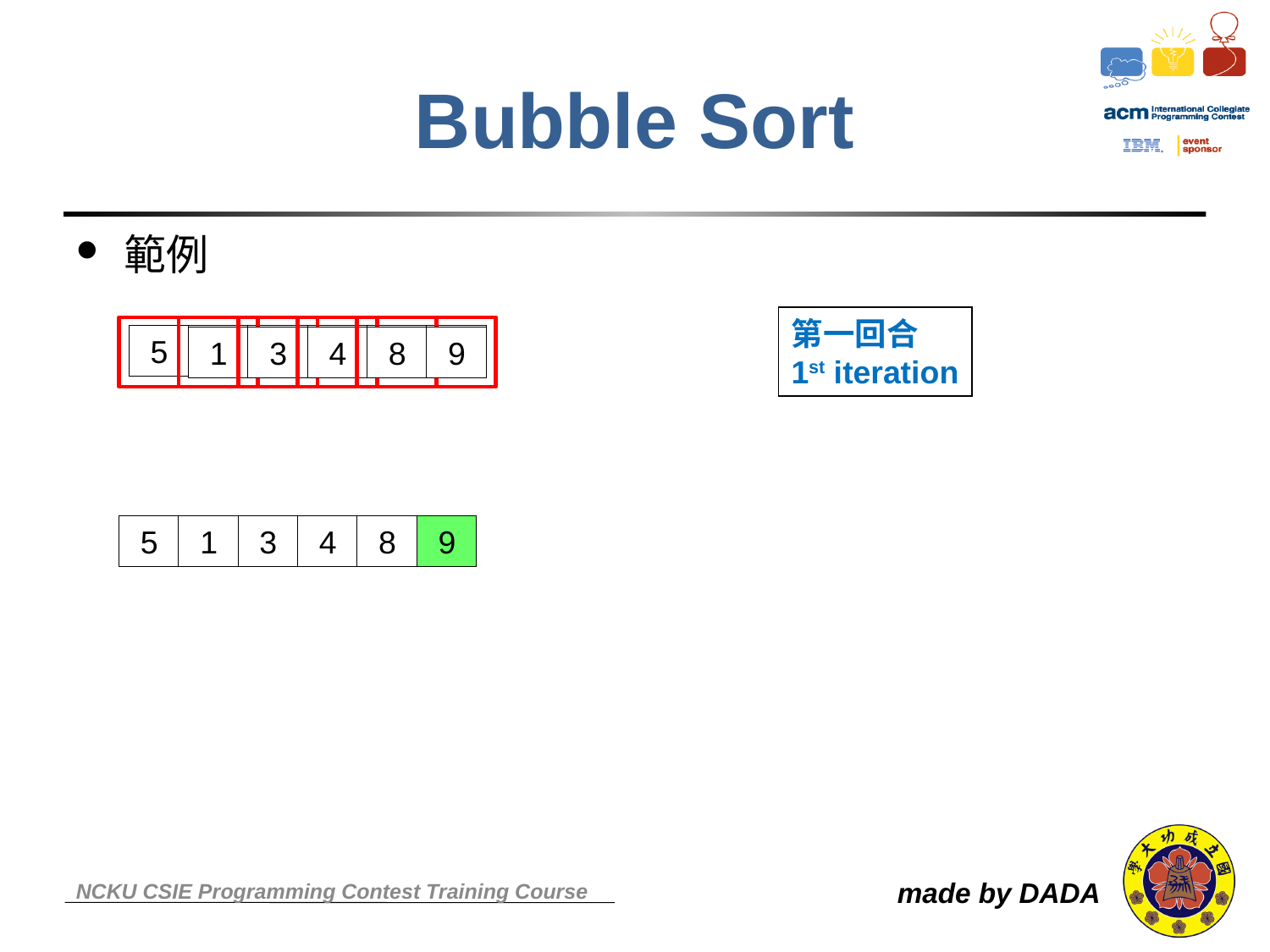

Bubble Sort
範例
第一回合
1st iteration

 5
 9
 1
 3
 4
 8
 1
 9
 3
 9
 4
 9
 8
 9
 5
 1
 3
 4
 8
 9